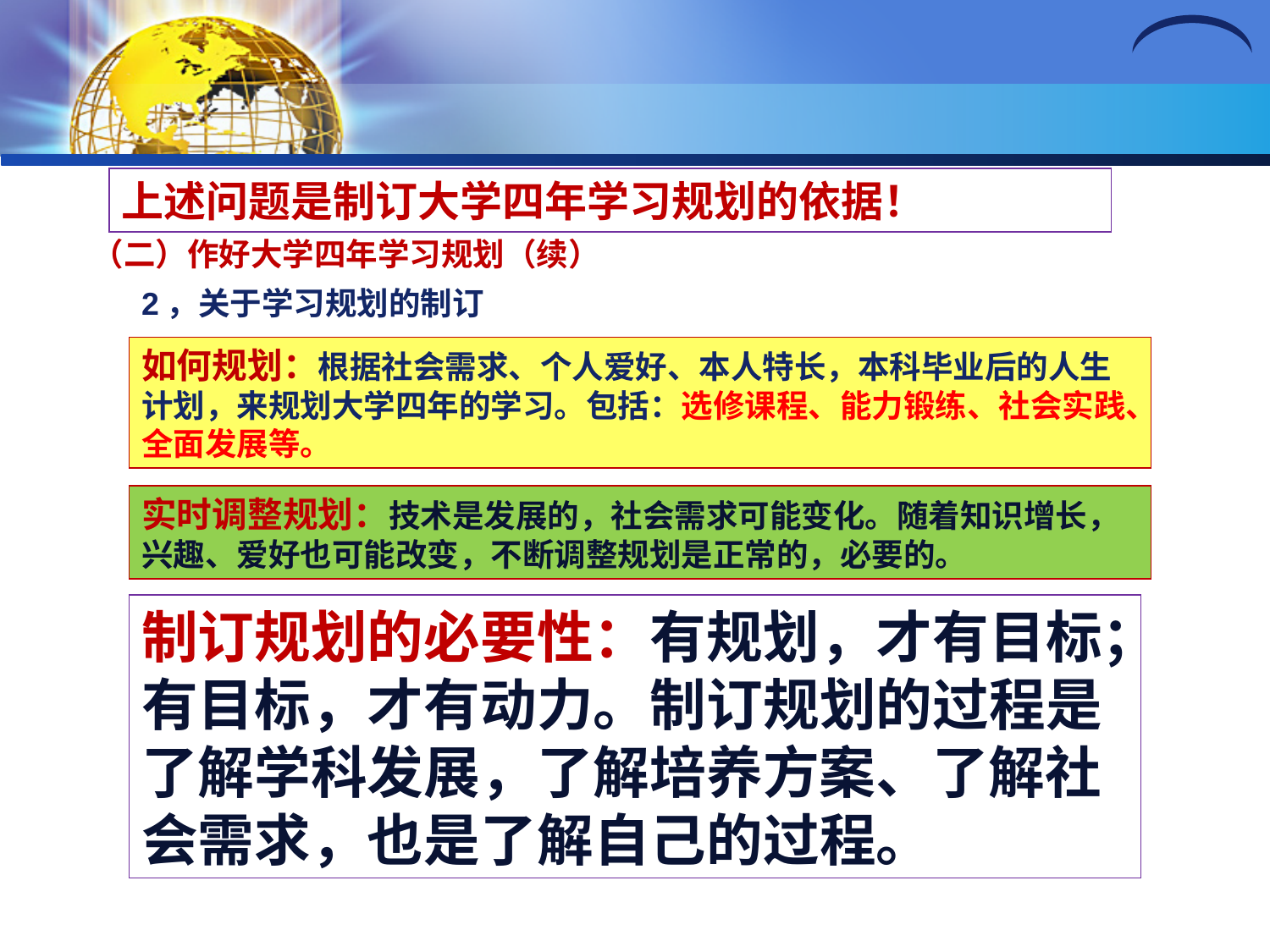

上述问题是制订大学四年学习规划的依据！
（二）作好大学四年学习规划（续）
2，关于学习规划的制订
如何规划：根据社会需求、个人爱好、本人特长，本科毕业后的人生计划，来规划大学四年的学习。包括：选修课程、能力锻练、社会实践、全面发展等。
实时调整规划：技术是发展的，社会需求可能变化。随着知识增长，兴趣、爱好也可能改变，不断调整规划是正常的，必要的。
制订规划的必要性：有规划，才有目标；有目标，才有动力。制订规划的过程是了解学科发展，了解培养方案、了解社会需求，也是了解自己的过程。